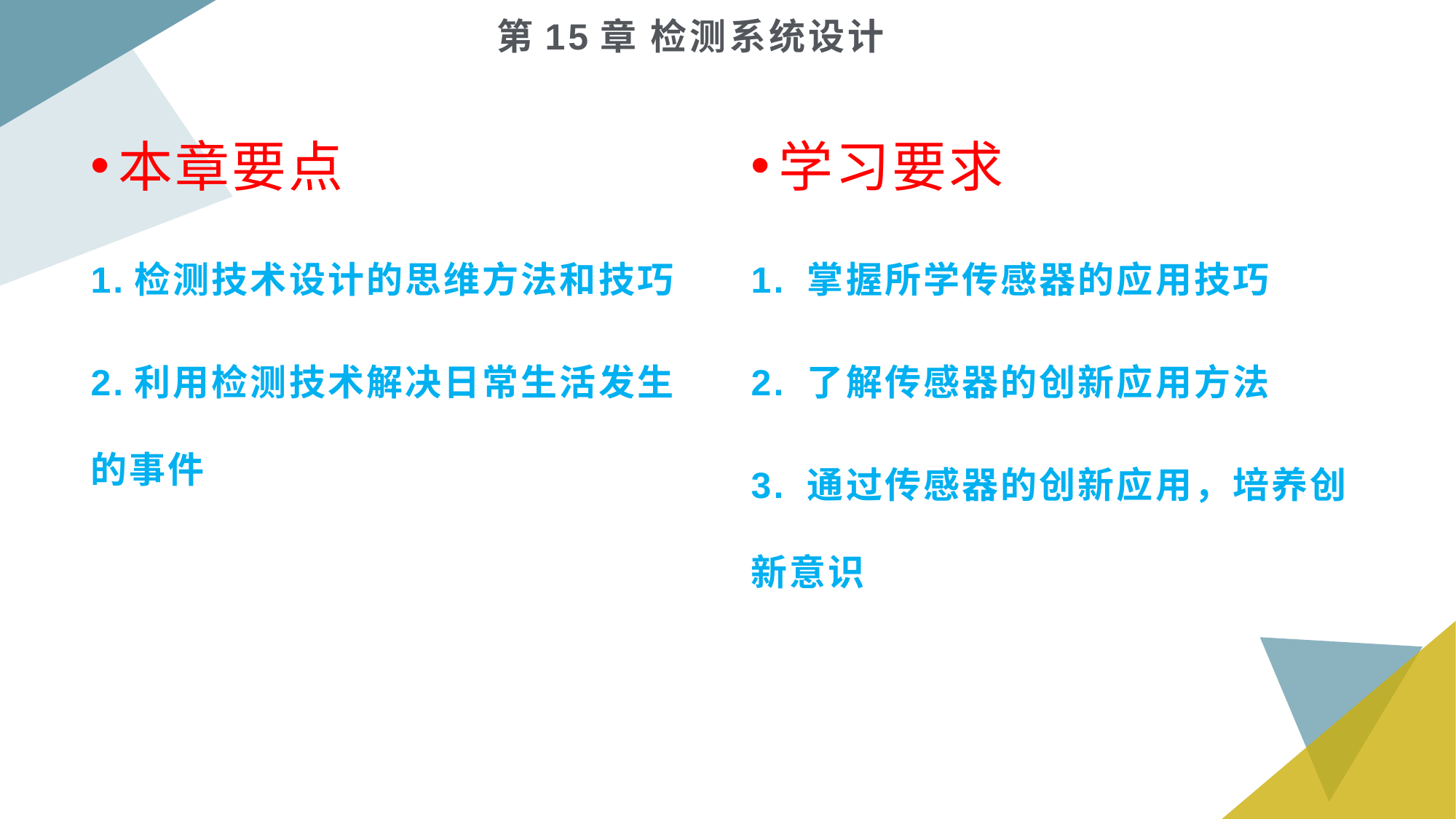

# 第15章 检测系统设计
本章要点
1.检测技术设计的思维方法和技巧
2.利用检测技术解决日常生活发生的事件

学习要求
1. 掌握所学传感器的应用技巧
2. 了解传感器的创新应用方法
3. 通过传感器的创新应用，培养创新意识